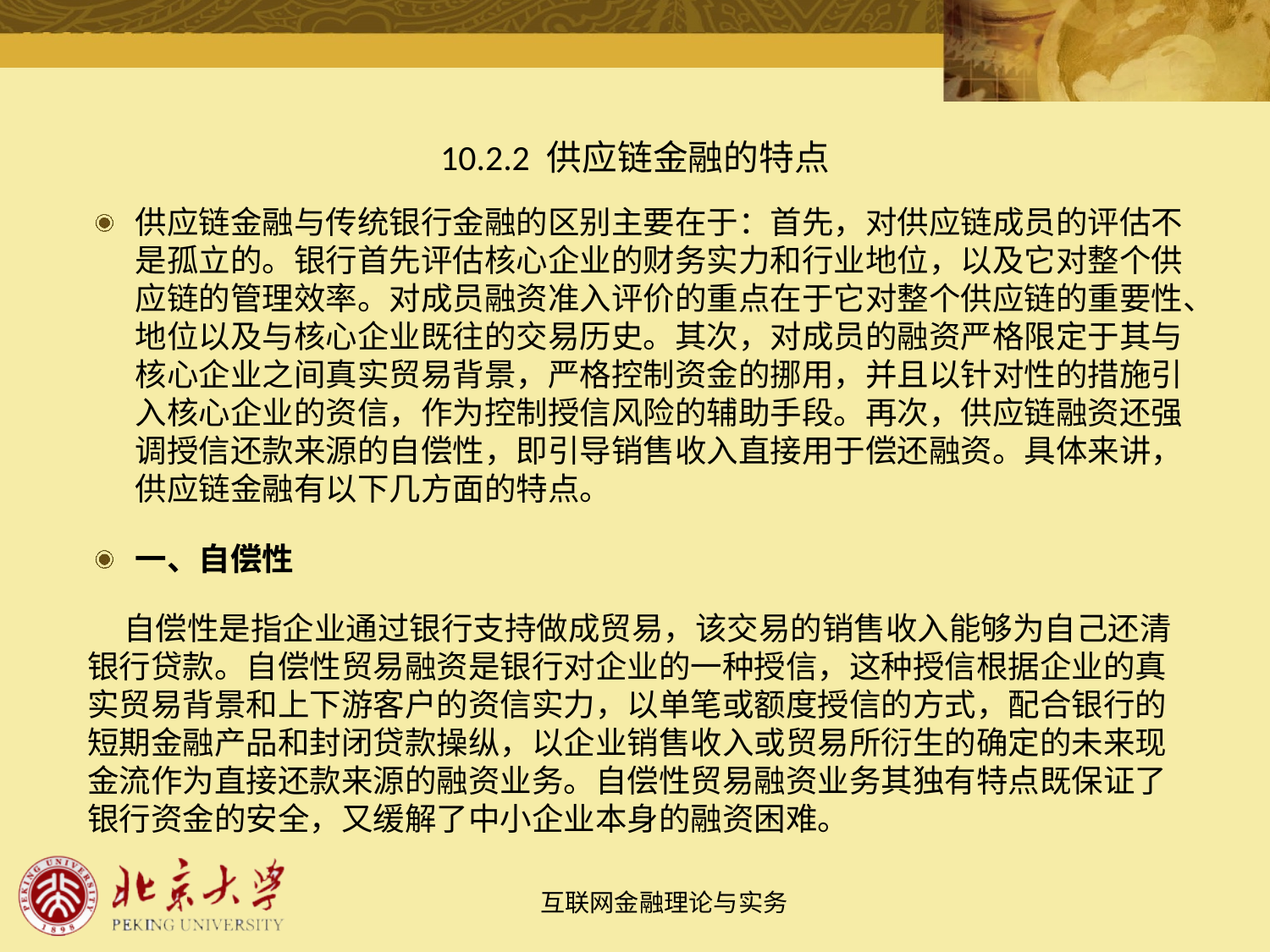

# 10.2.2 供应链金融的特点
供应链金融与传统银行金融的区别主要在于：首先，对供应链成员的评估不是孤立的。银行首先评估核心企业的财务实力和行业地位，以及它对整个供应链的管理效率。对成员融资准入评价的重点在于它对整个供应链的重要性、地位以及与核心企业既往的交易历史。其次，对成员的融资严格限定于其与核心企业之间真实贸易背景，严格控制资金的挪用，并且以针对性的措施引入核心企业的资信，作为控制授信风险的辅助手段。再次，供应链融资还强调授信还款来源的自偿性，即引导销售收入直接用于偿还融资。具体来讲，供应链金融有以下几方面的特点。
一、自偿性
    自偿性是指企业通过银行支持做成贸易，该交易的销售收入能够为自己还清银行贷款。自偿性贸易融资是银行对企业的一种授信，这种授信根据企业的真实贸易背景和上下游客户的资信实力，以单笔或额度授信的方式，配合银行的短期金融产品和封闭贷款操纵，以企业销售收入或贸易所衍生的确定的未来现金流作为直接还款来源的融资业务。自偿性贸易融资业务其独有特点既保证了银行资金的安全，又缓解了中小企业本身的融资困难。